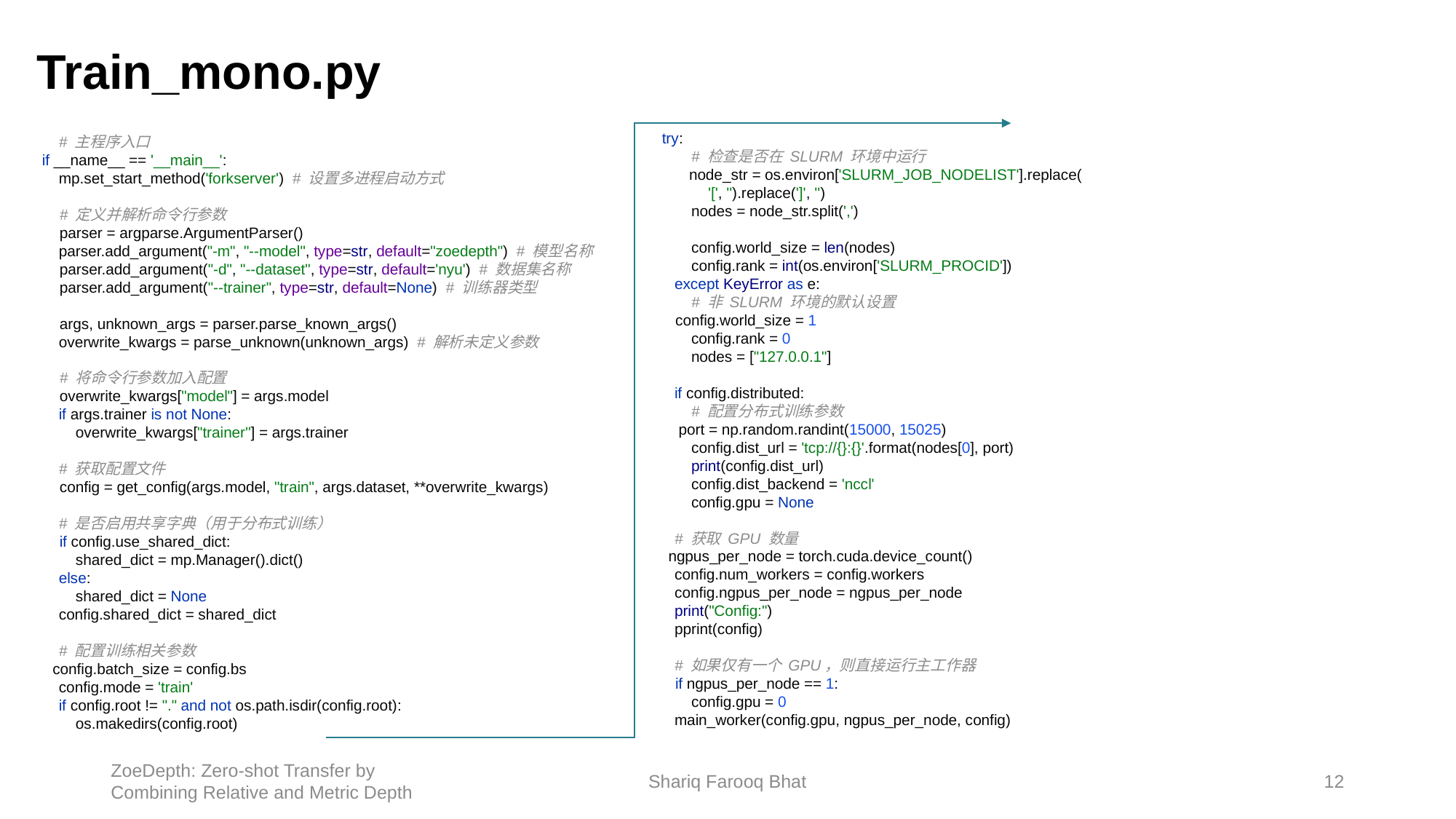

Train_mono.py
 try:
        # 检查是否在 SLURM 环境中运行
        node_str = os.environ['SLURM_JOB_NODELIST'].replace(
            '[', '').replace(']', '')
        nodes = node_str.split(',')
        config.world_size = len(nodes)
        config.rank = int(os.environ['SLURM_PROCID'])
    except KeyError as e:
        # 非 SLURM 环境的默认设置
    config.world_size = 1
        config.rank = 0
        nodes = ["127.0.0.1"]
    if config.distributed:
        # 配置分布式训练参数
     port = np.random.randint(15000, 15025)
        config.dist_url = 'tcp://{}:{}'.format(nodes[0], port)
        print(config.dist_url)
        config.dist_backend = 'nccl'
        config.gpu = None
    # 获取 GPU 数量
  ngpus_per_node = torch.cuda.device_count()
    config.num_workers = config.workers
    config.ngpus_per_node = ngpus_per_node
    print("Config:")
    pprint(config)
    # 如果仅有一个 GPU，则直接运行主工作器
    if ngpus_per_node == 1:
        config.gpu = 0
    main_worker(config.gpu, ngpus_per_node, config)
    # 主程序入口
if __name__ == '__main__':
    mp.set_start_method('forkserver')  # 设置多进程启动方式
    # 定义并解析命令行参数
    parser = argparse.ArgumentParser()
    parser.add_argument("-m", "--model", type=str, default="zoedepth")  # 模型名称
    parser.add_argument("-d", "--dataset", type=str, default='nyu')  # 数据集名称
    parser.add_argument("--trainer", type=str, default=None)  # 训练器类型
    args, unknown_args = parser.parse_known_args()
    overwrite_kwargs = parse_unknown(unknown_args)  # 解析未定义参数
    # 将命令行参数加入配置
    overwrite_kwargs["model"] = args.model
    if args.trainer is not None:
        overwrite_kwargs["trainer"] = args.trainer
    # 获取配置文件
    config = get_config(args.model, "train", args.dataset, **overwrite_kwargs)
    # 是否启用共享字典（用于分布式训练）
    if config.use_shared_dict:
        shared_dict = mp.Manager().dict()
    else:
        shared_dict = None
    config.shared_dict = shared_dict
    # 配置训练相关参数
  config.batch_size = config.bs
    config.mode = 'train'
    if config.root != "." and not os.path.isdir(config.root):
        os.makedirs(config.root)
ZoeDepth: Zero-shot Transfer by Combining Relative and Metric Depth
Shariq Farooq Bhat
12